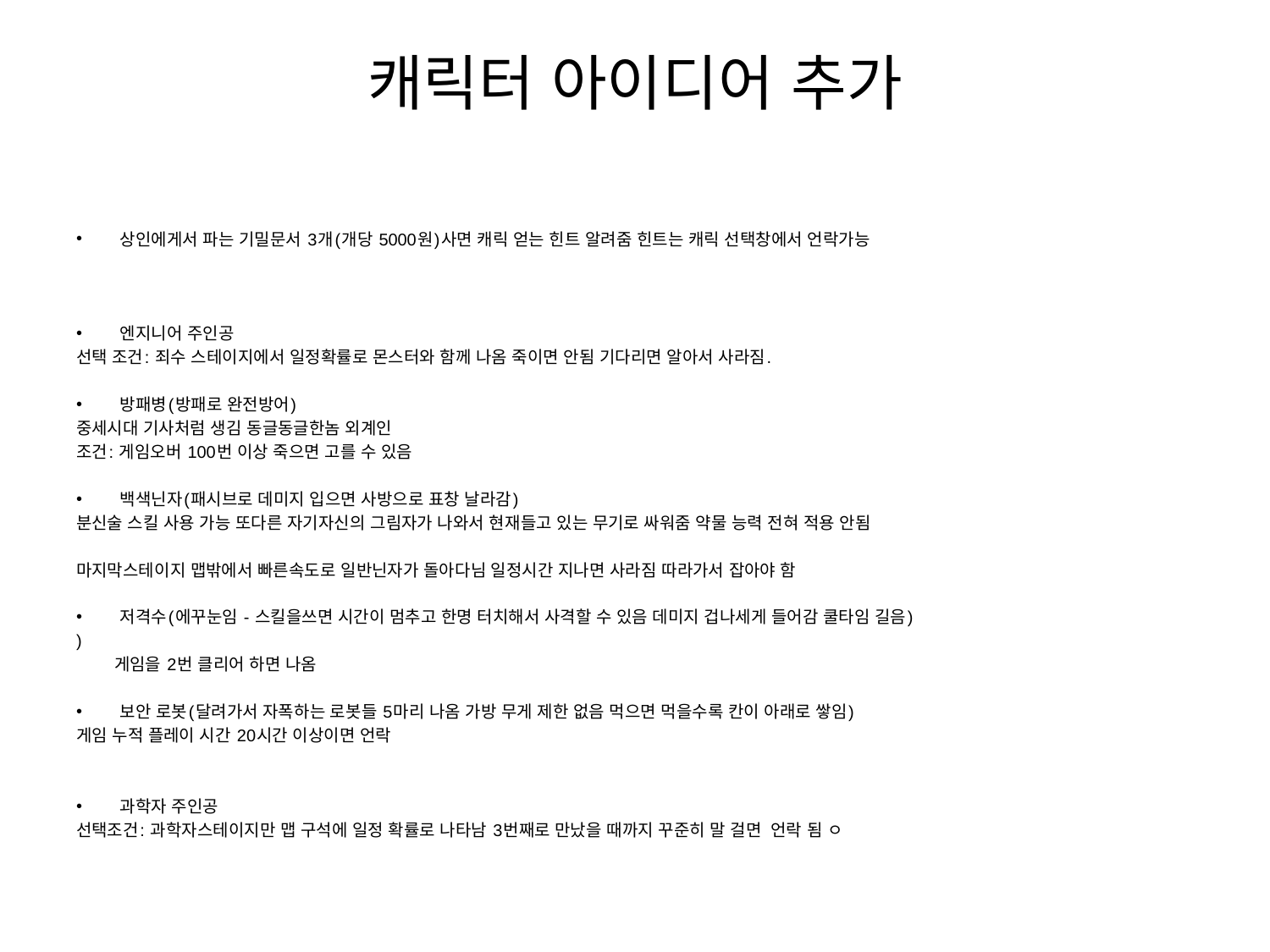

# 캐릭터 아이디어 추가
상인에게서 파는 기밀문서 3개(개당 5000원)사면 캐릭 얻는 힌트 알려줌 힌트는 캐릭 선택창에서 언락가능

엔지니어 주인공
선택 조건: 죄수 스테이지에서 일정확률로 몬스터와 함께 나옴 죽이면 안됨 기다리면 알아서 사라짐.

방패병(방패로 완전방어)
중세시대 기사처럼 생김 동글동글한놈 외계인
조건: 게임오버 100번 이상 죽으면 고를 수 있음

백색닌자(패시브로 데미지 입으면 사방으로 표창 날라감)
분신술 스킬 사용 가능 또다른 자기자신의 그림자가 나와서 현재들고 있는 무기로 싸워줌 약물 능력 전혀 적용 안됨

마지막스테이지 맵밖에서 빠른속도로 일반닌자가 돌아다님 일정시간 지나면 사라짐 따라가서 잡아야 함

저격수(에꾸눈임 - 스킬을쓰면 시간이 멈추고 한명 터치해서 사격할 수 있음 데미지 겁나세게 들어감 쿨타임 길음)
)
	게임을 2번 클리어 하면 나옴

보안 로봇(달려가서 자폭하는 로봇들 5마리 나옴 가방 무게 제한 없음 먹으면 먹을수록 칸이 아래로 쌓임)
게임 누적 플레이 시간 20시간 이상이면 언락

과학자 주인공
선택조건: 과학자스테이지만 맵 구석에 일정 확률로 나타남 3번째로 만났을 때까지 꾸준히 말 걸면  언락 됨 ㅇ